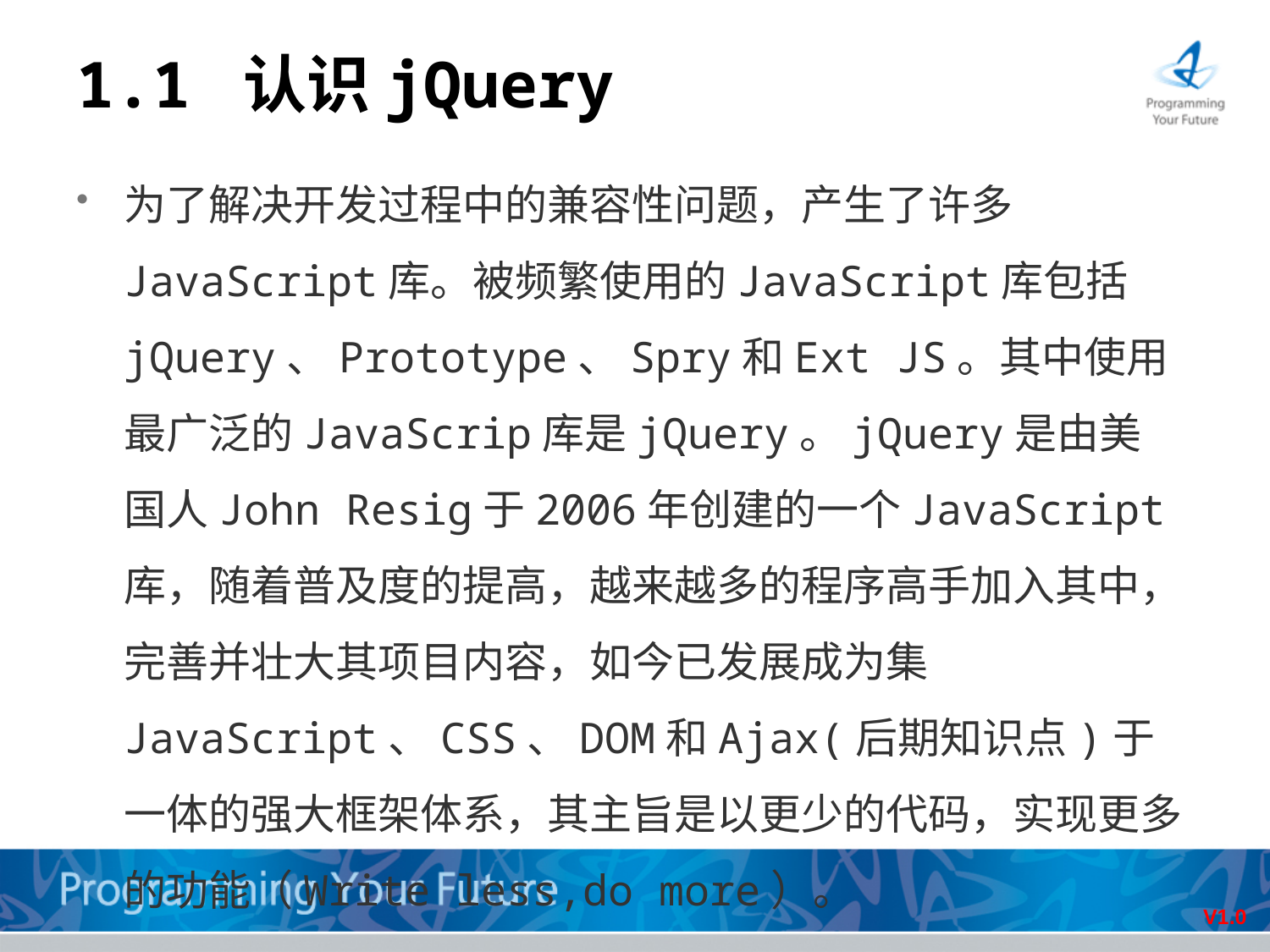

# 1.1 认识jQuery
为了解决开发过程中的兼容性问题，产生了许多JavaScript库。被频繁使用的JavaScript库包括jQuery、Prototype、Spry和Ext JS。其中使用最广泛的JavaScrip库是jQuery。jQuery是由美国人John Resig于2006年创建的一个JavaScript库，随着普及度的提高，越来越多的程序高手加入其中，完善并壮大其项目内容，如今已发展成为集JavaScript、CSS、DOM和Ajax(后期知识点)于一体的强大框架体系，其主旨是以更少的代码，实现更多的功能（Write less,do more）。